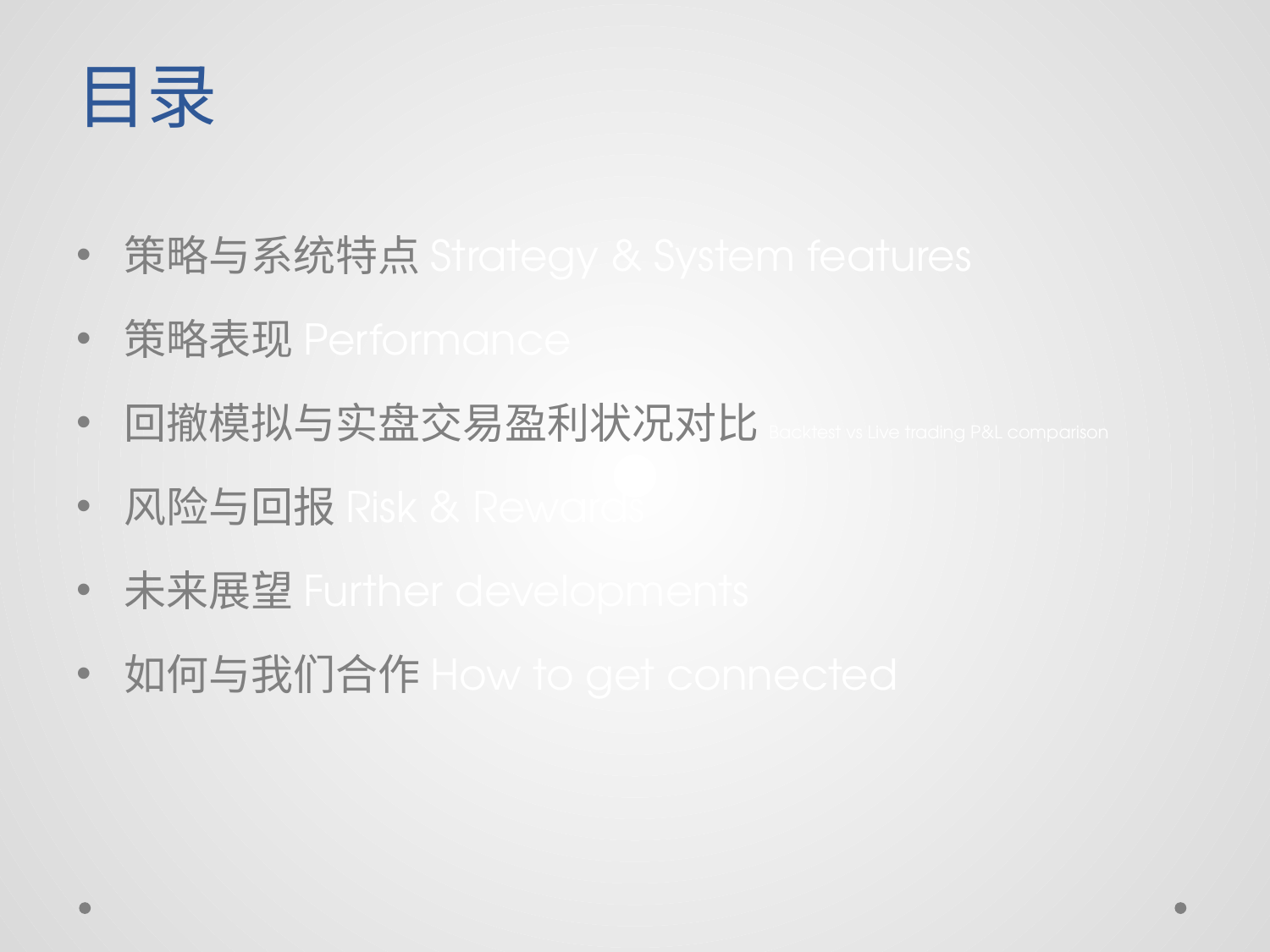

# 目录
策略与系统特点Strategy & System features

策略表现Performance

回撤模拟与实盘交易盈利状况对比Backtest vs Live trading P&L comparison

风险与回报Risk & Rewards

未来展望Further developments

如何与我们合作How to get connected